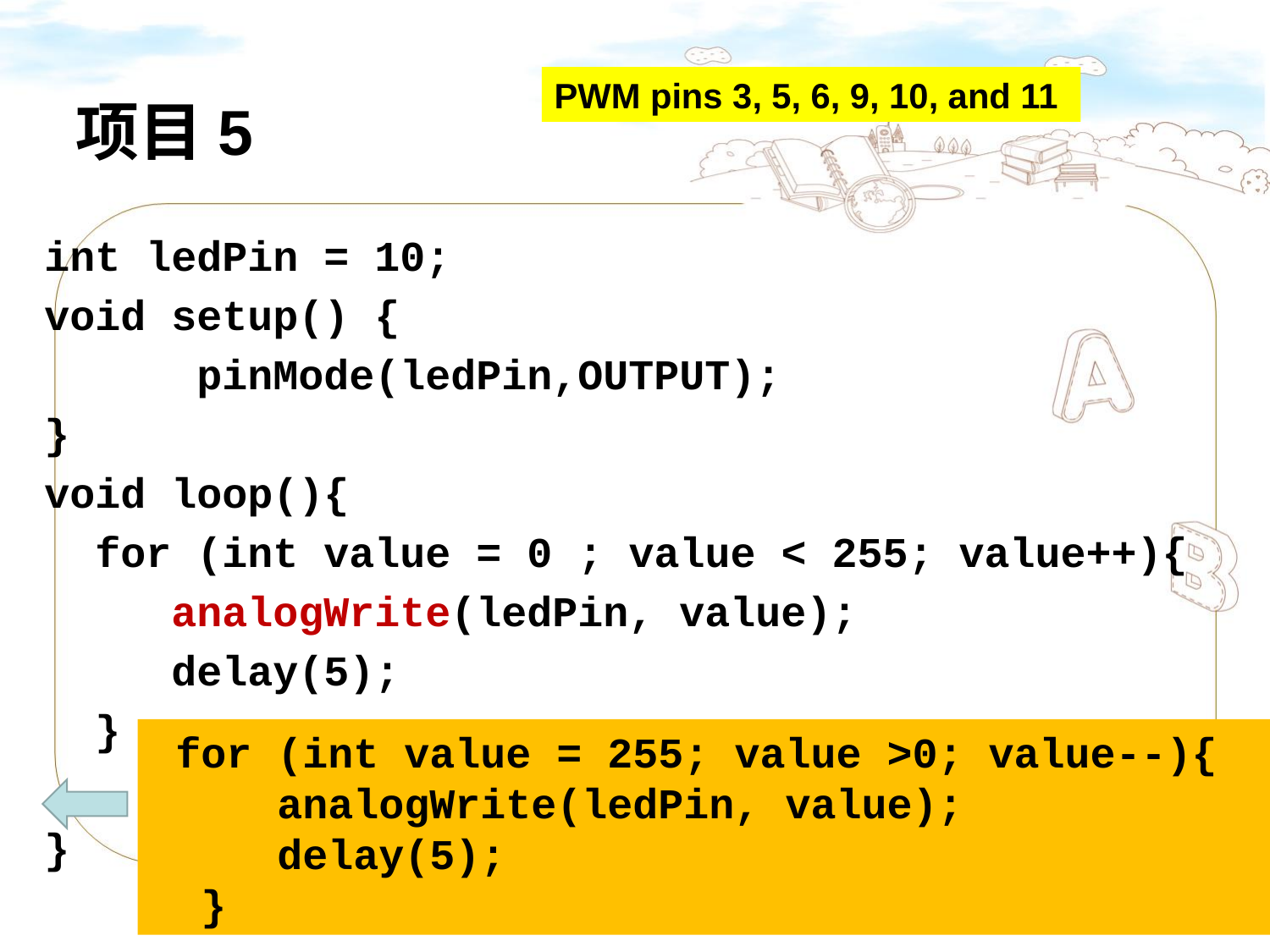

# 项目5
PWM pins 3, 5, 6, 9, 10, and 11
int ledPin = 10;
void setup() {
      pinMode(ledPin,OUTPUT);
}
void loop(){
  for (int value = 0 ; value < 255; value++){
     analogWrite(ledPin, value);
     delay(5);
  }
	//…
}

 for (int value = 255; value >0; value--){
     analogWrite(ledPin, value);
     delay(5);
  }